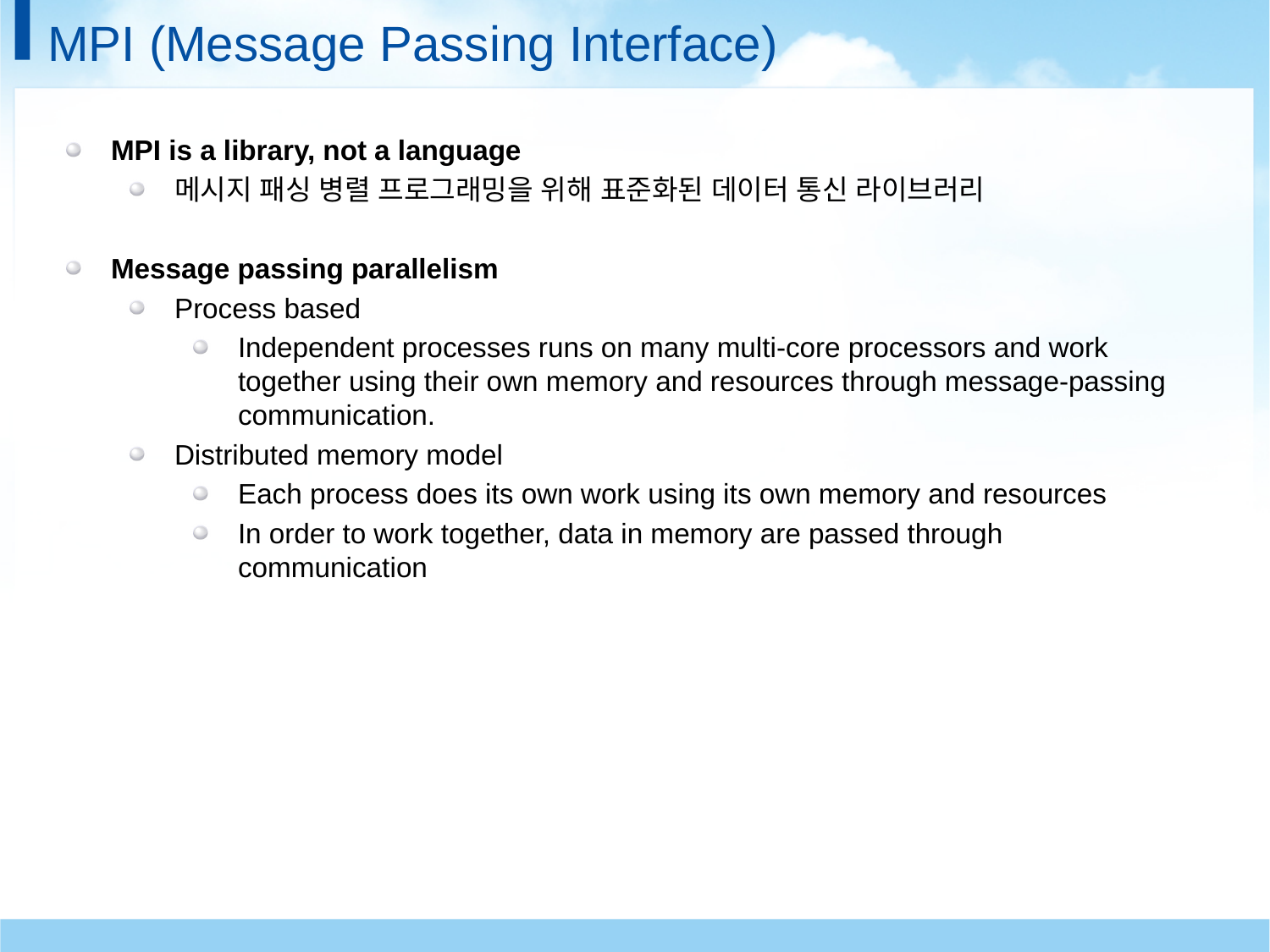

# MPI (Message Passing Interface)

MPI is a library, not a language
메시지 패싱 병렬 프로그래밍을 위해 표준화된 데이터 통신 라이브러리

Message passing parallelism
Process based
Independent processes runs on many multi-core processors and work together using their own memory and resources through message-passing communication.
Distributed memory model
Each process does its own work using its own memory and resources
In order to work together, data in memory are passed through communication